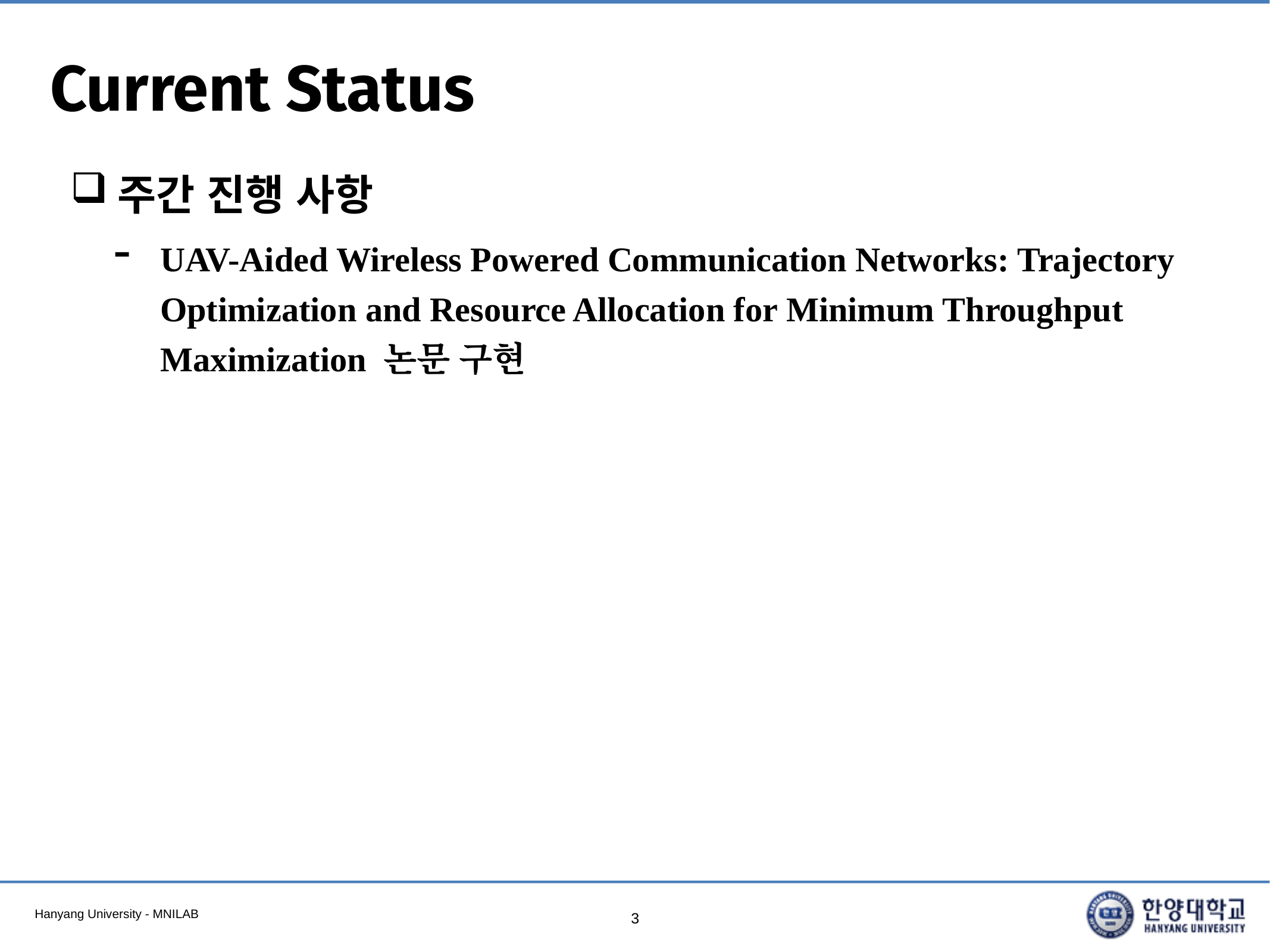

# Current Status
주간 진행 사항
UAV-Aided Wireless Powered Communication Networks: Trajectory Optimization and Resource Allocation for Minimum Throughput Maximization 논문 구현
3